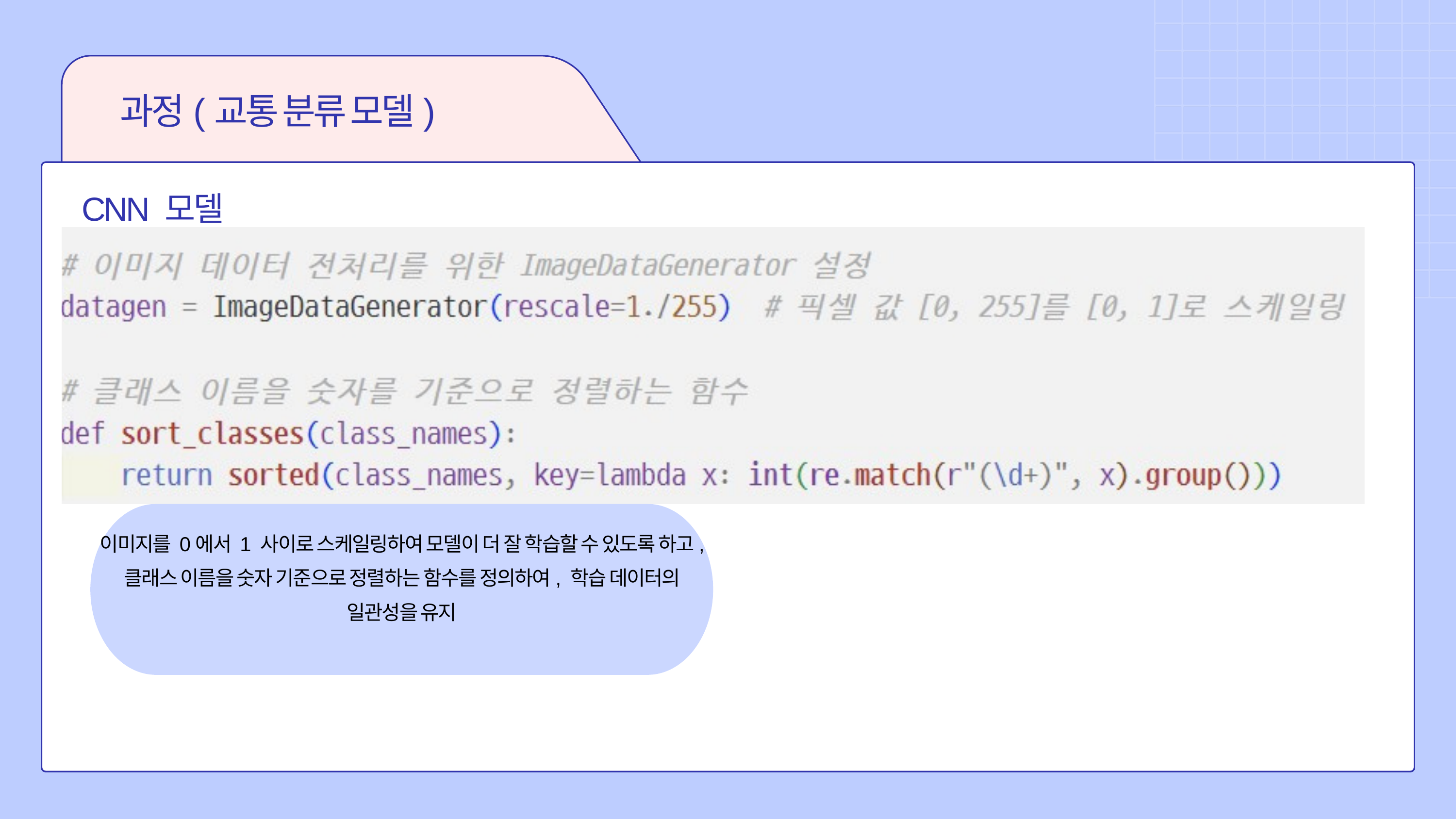

과정(교통 분류 모델)

CNN 모델

이미지를 0에서 1 사이로 스케일링하여 모델이 더 잘 학습할 수 있도록 하고, 클래스 이름을 숫자 기준으로 정렬하는 함수를 정의하여, 학습 데이터의 일관성을 유지